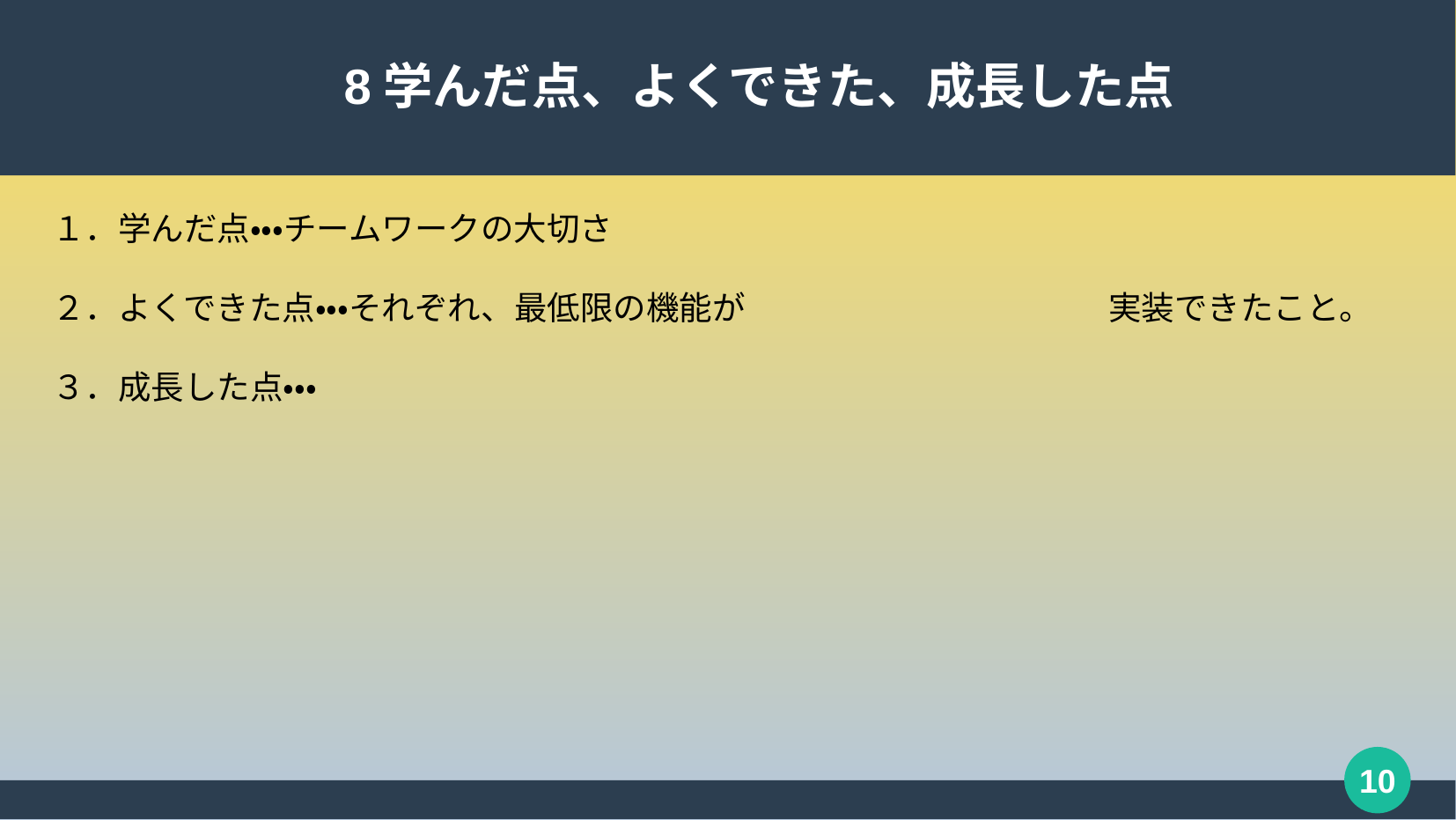

# 8学んだ点、よくできた、成長した点
１．学んだ点・・・チームワークの大切さ

２．よくできた点・・・それぞれ、最低限の機能が　　　　　　　　　　　実装できたこと。

３．成長した点・・・